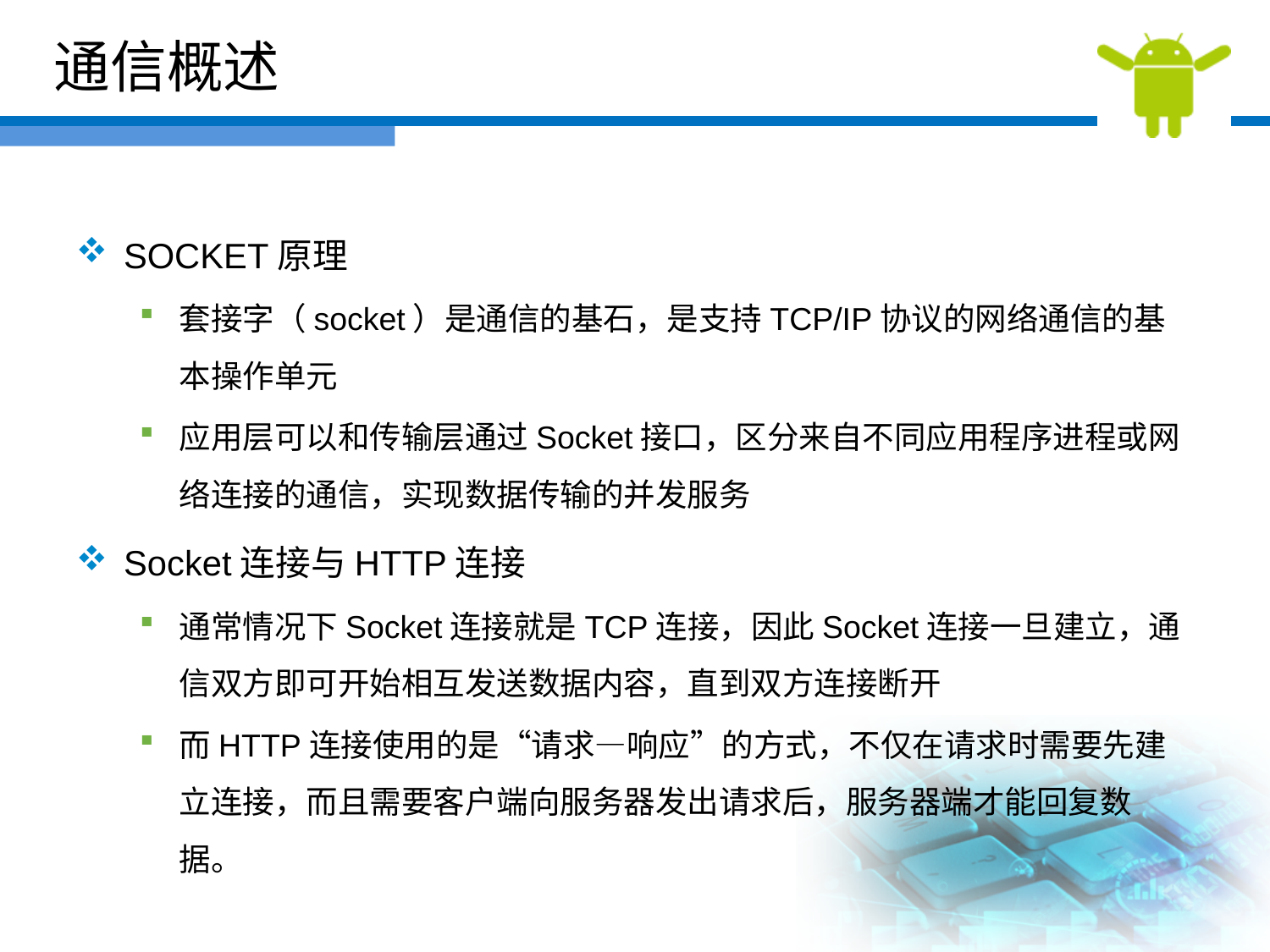

通信概述
SOCKET原理
套接字（socket）是通信的基石，是支持TCP/IP协议的网络通信的基本操作单元
应用层可以和传输层通过Socket接口，区分来自不同应用程序进程或网络连接的通信，实现数据传输的并发服务
Socket连接与HTTP连接
通常情况下Socket连接就是TCP连接，因此Socket连接一旦建立，通信双方即可开始相互发送数据内容，直到双方连接断开
而HTTP连接使用的是“请求—响应”的方式，不仅在请求时需要先建立连接，而且需要客户端向服务器发出请求后，服务器端才能回复数据。